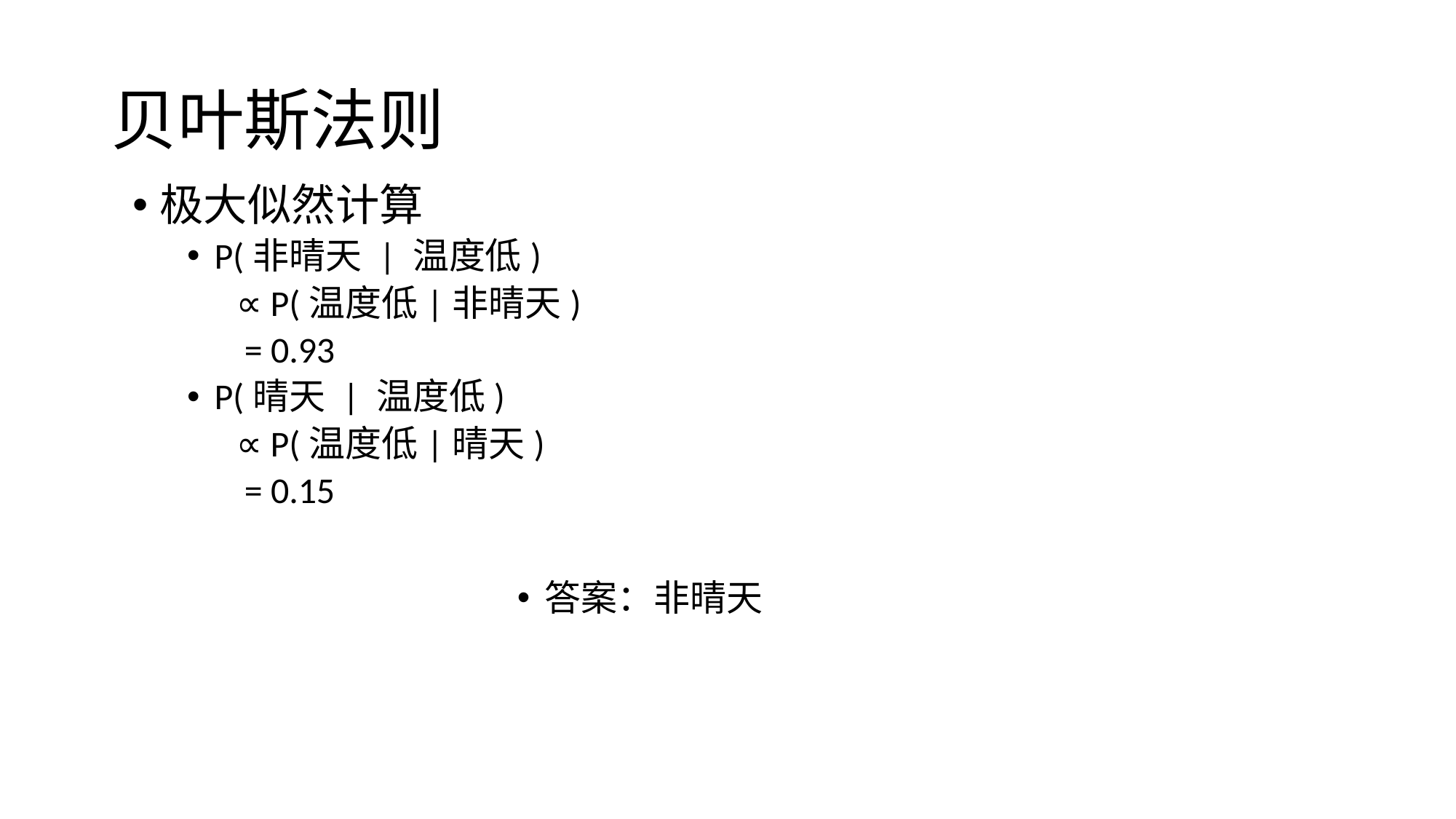

# 贝叶斯法则
极大似然计算
P(非晴天 | 温度低)
      ∝ P(温度低|非晴天)
       = 0.93
P(晴天 | 温度低)
      ∝ P(温度低|晴天)
       = 0.15

答案：非晴天
36